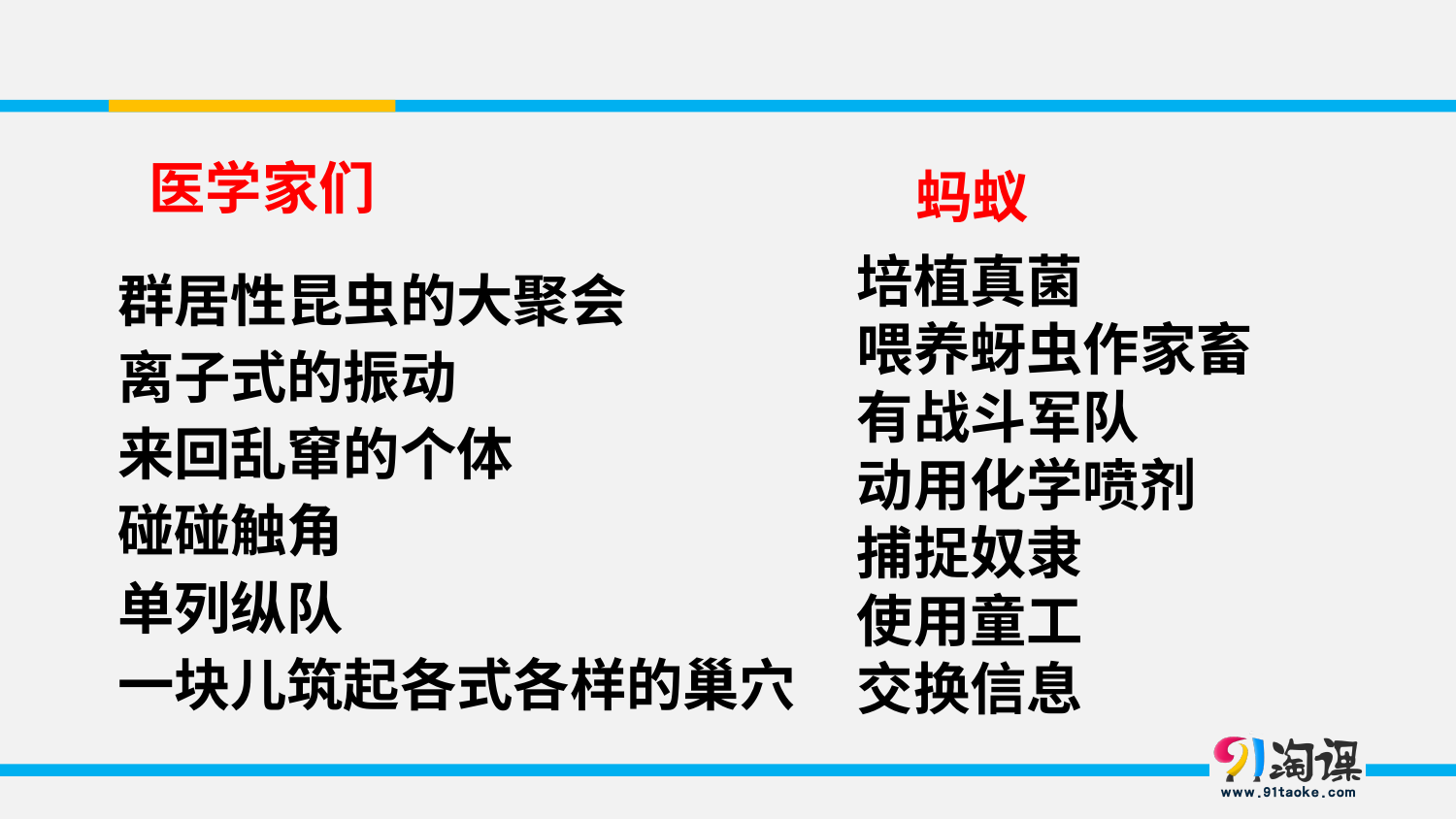

医学家们
蚂蚁
培植真菌
喂养蚜虫作家畜
有战斗军队
动用化学喷剂
捕捉奴隶
使用童工
交换信息
群居性昆虫的大聚会
离子式的振动
来回乱窜的个体
碰碰触角
单列纵队
一块儿筑起各式各样的巢穴